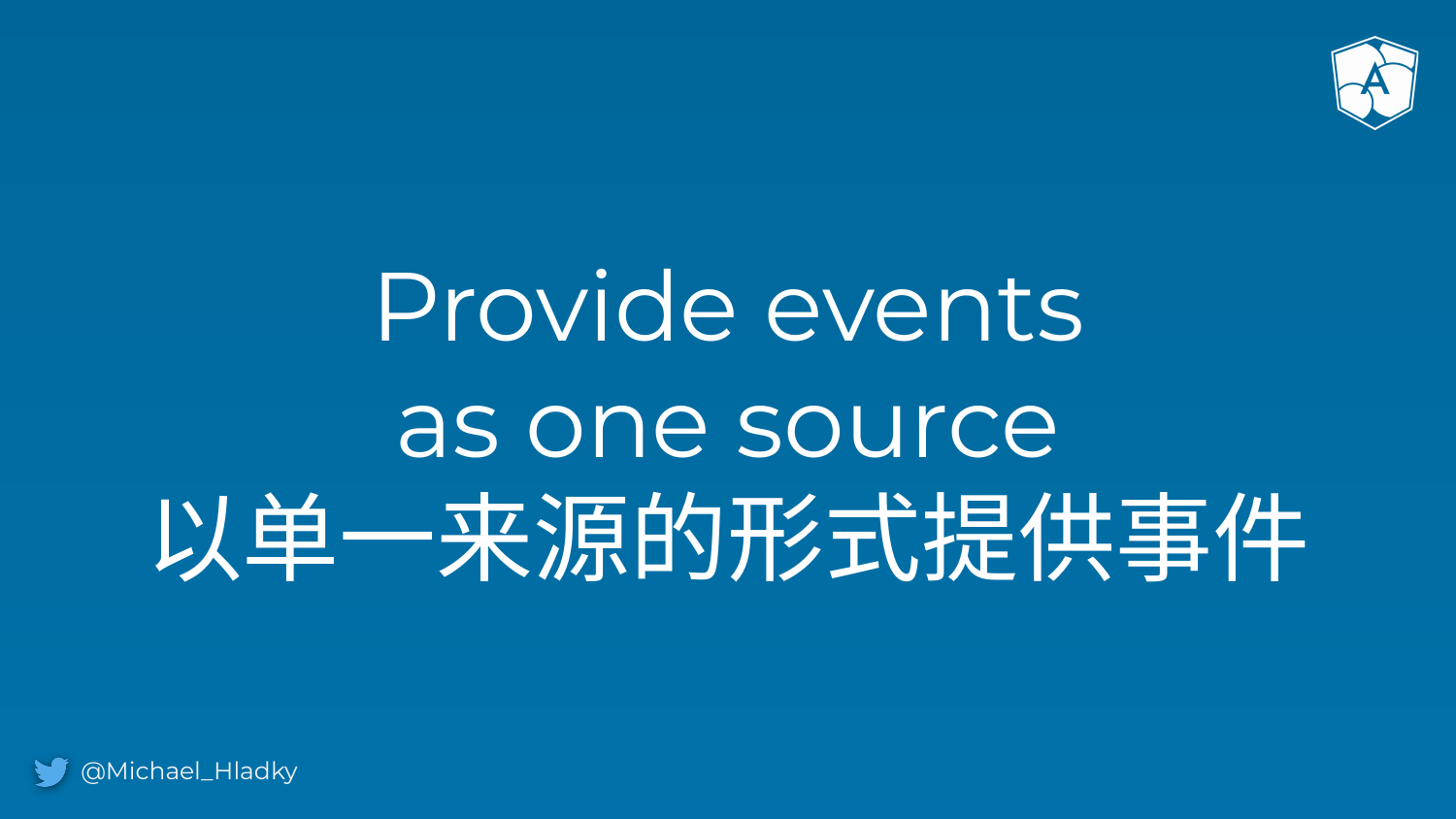

# Provide events as one source
以单一来源的形式提供事件